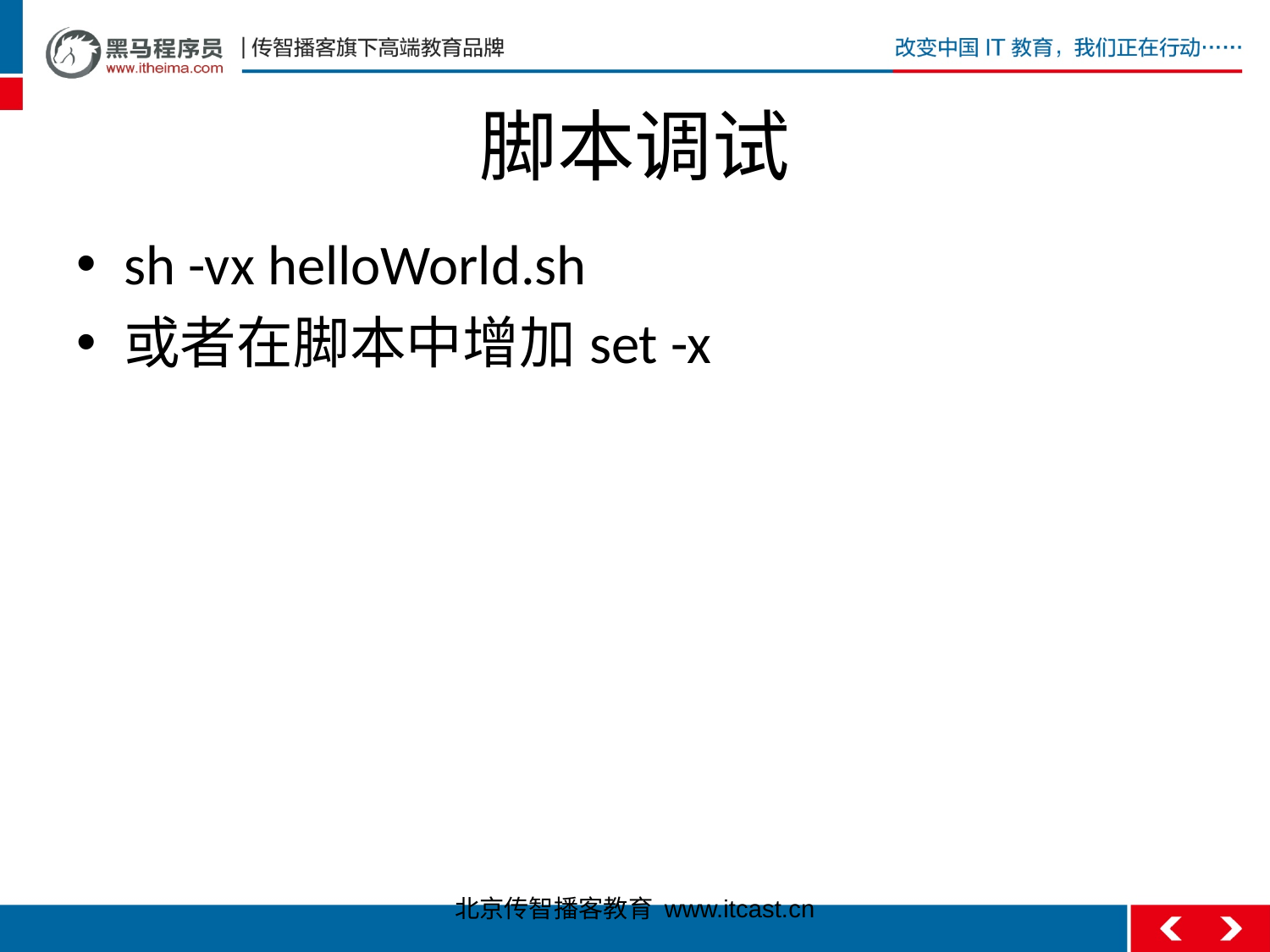

# 脚本调试
sh -vx helloWorld.sh
或者在脚本中增加set -x
北京传智播客教育 www.itcast.cn